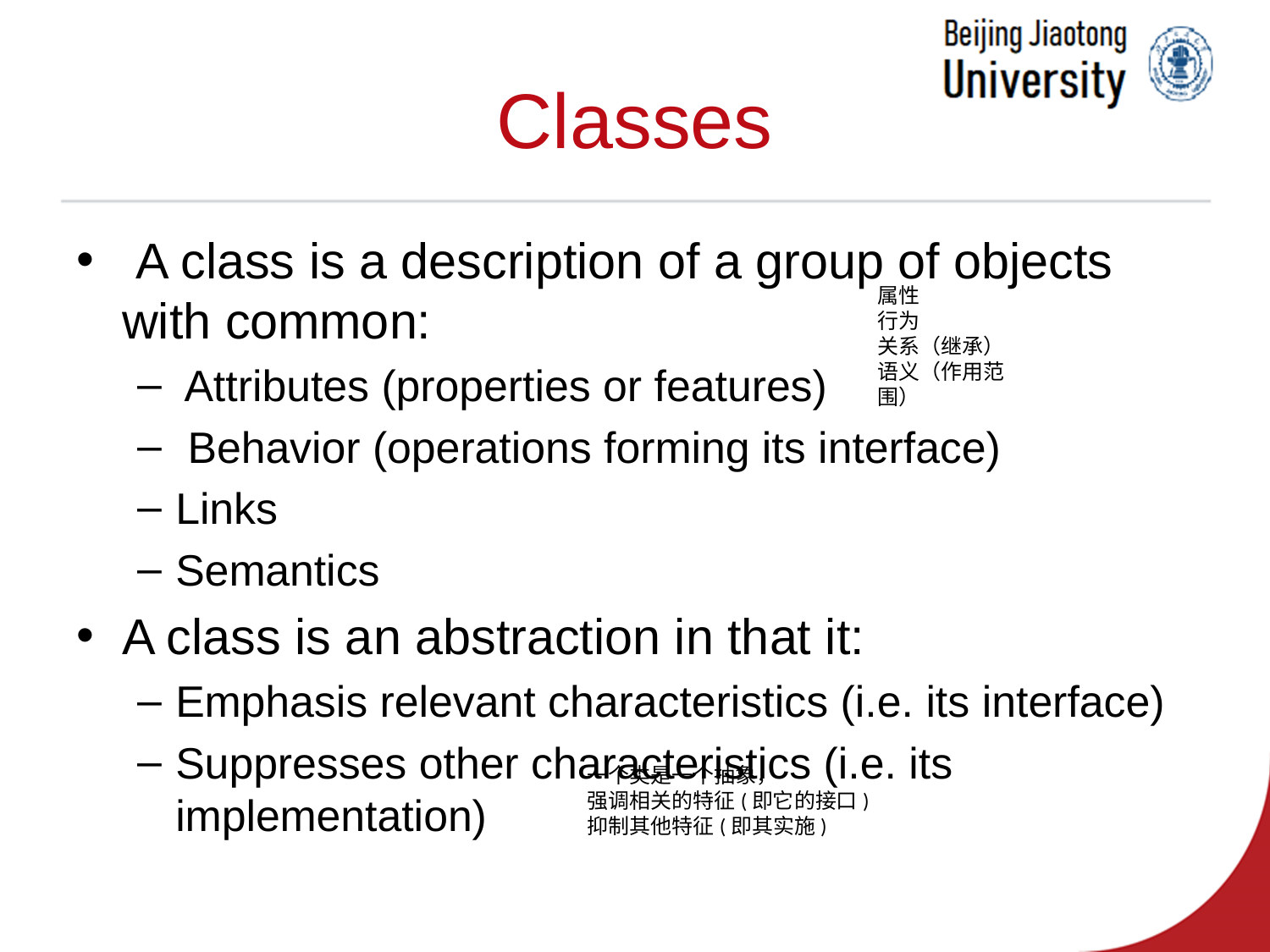

# Classes
 A class is a description of a group of objects with common:
 Attributes (properties or features)
 Behavior (operations forming its interface)
Links
Semantics
A class is an abstraction in that it:
Emphasis relevant characteristics (i.e. its interface)
Suppresses other characteristics (i.e. its implementation)
属性
行为
关系（继承）
语义（作用范围）
一个类是一个抽象，
强调相关的特征(即它的接口)
抑制其他特征(即其实施)